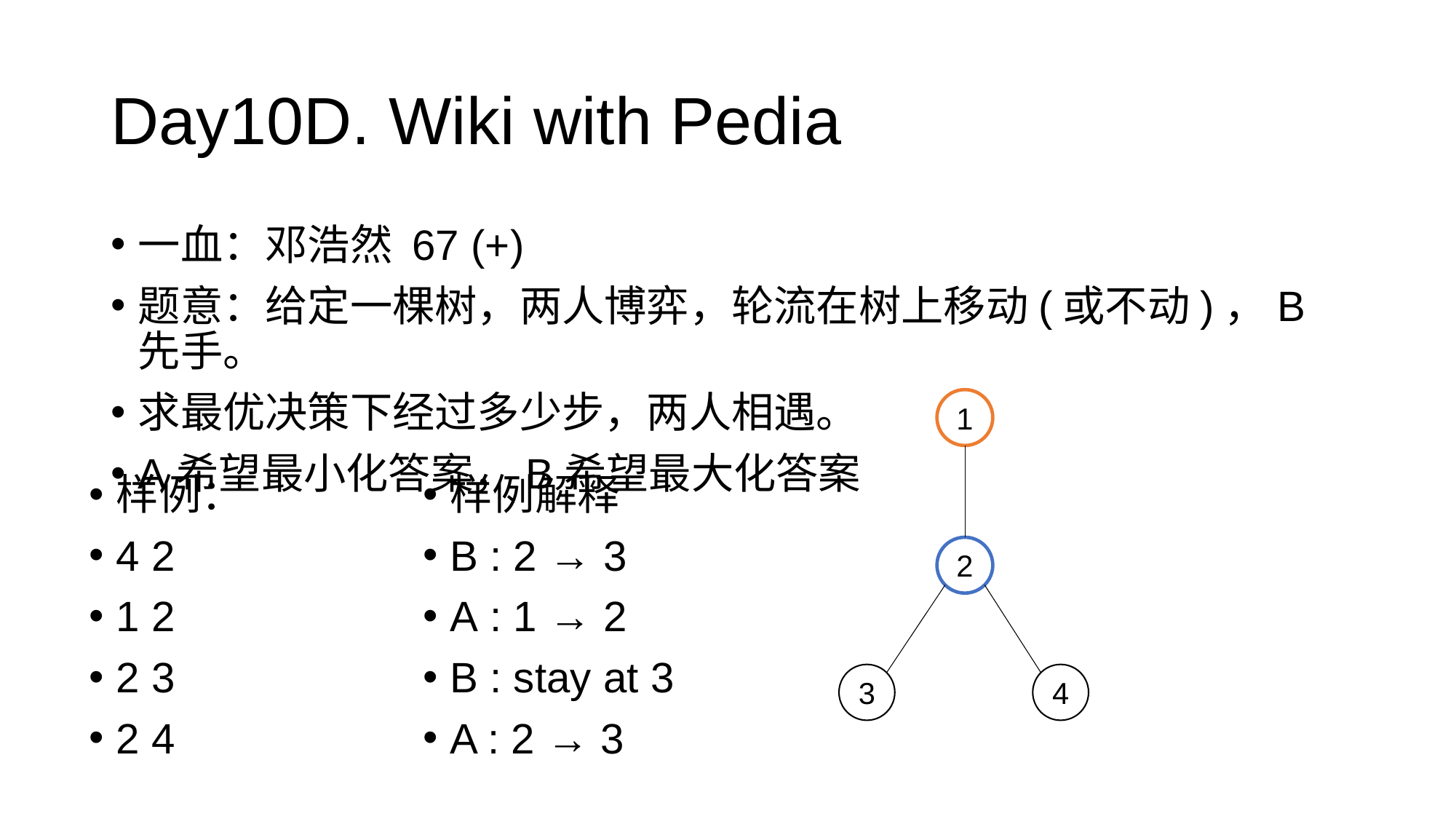

# Day10D. Wiki with Pedia
一血：邓浩然 67 (+)
题意：给定一棵树，两人博弈，轮流在树上移动(或不动)，B先手。
求最优决策下经过多少步，两人相遇。
A希望最小化答案，B希望最大化答案

1
样例：
4 2
1 2
2 3
2 4
样例解释
B : 2 → 3
A : 1 → 2
B : stay at 3
A : 2 → 3
2
3
4